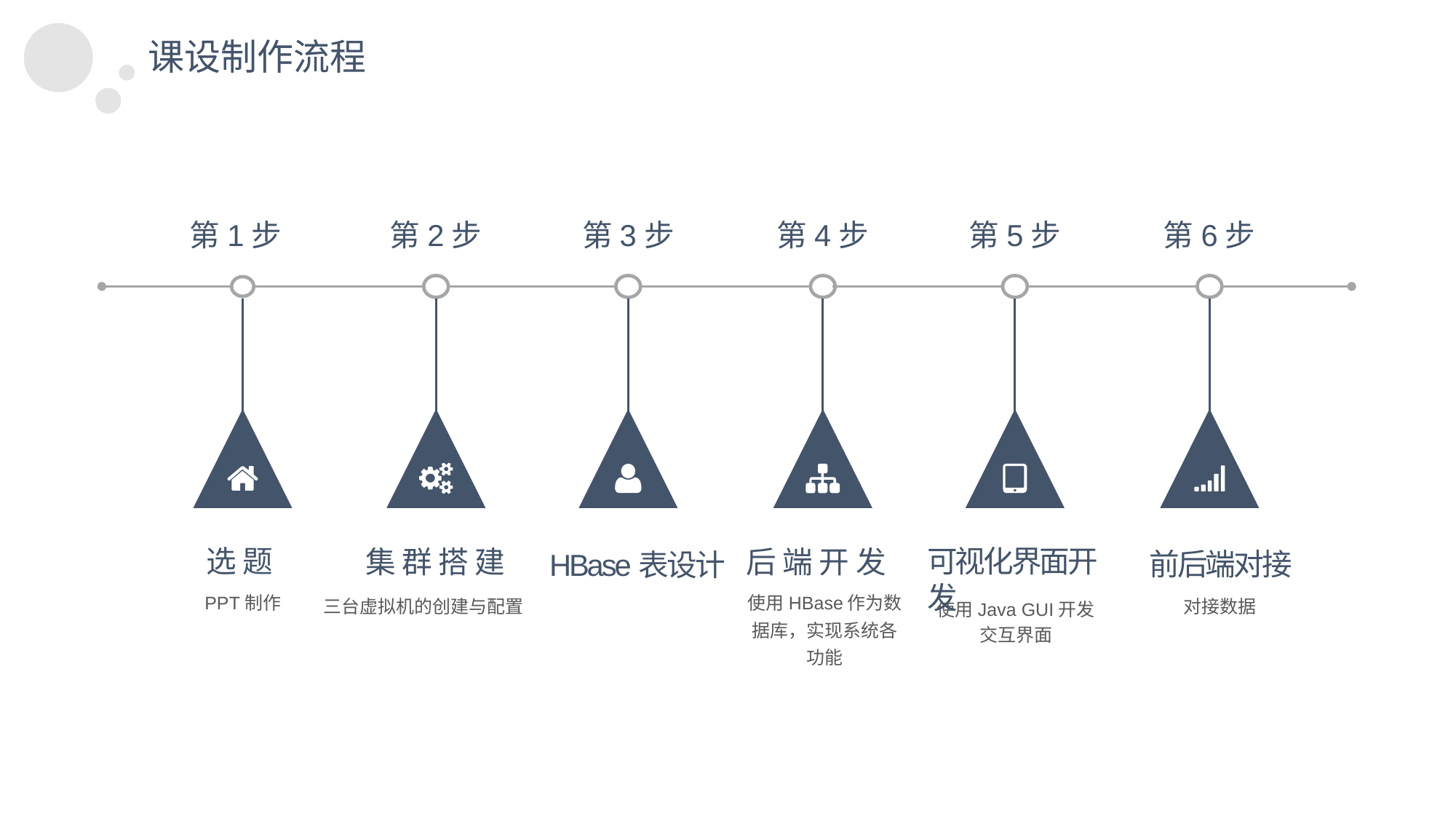

课设制作流程
第1步
第2步
第3步
第4步
第5步
第6步

选题
可视化界面开发
使用Java GUI开发交互界面
后端开发
使用HBase作为数据库，实现系统各功能
集群搭建
前后端对接
对接数据
HBase表设计
PPT制作
三台虚拟机的创建与配置